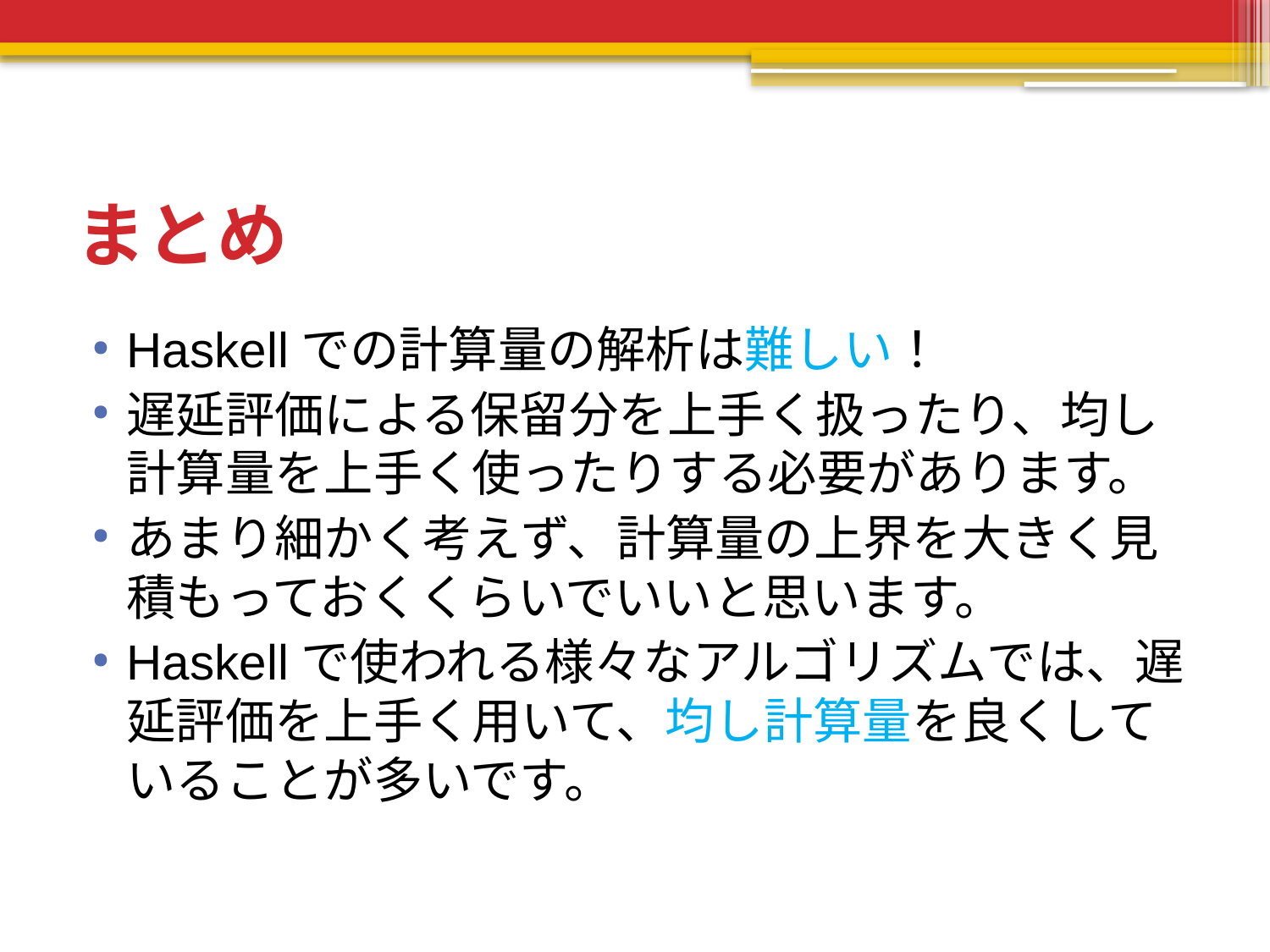

# まとめ
Haskellでの計算量の解析は難しい！
遅延評価による保留分を上手く扱ったり、均し計算量を上手く使ったりする必要があります。
あまり細かく考えず、計算量の上界を大きく見積もっておくくらいでいいと思います。
Haskellで使われる様々なアルゴリズムでは、遅延評価を上手く用いて、均し計算量を良くしていることが多いです。